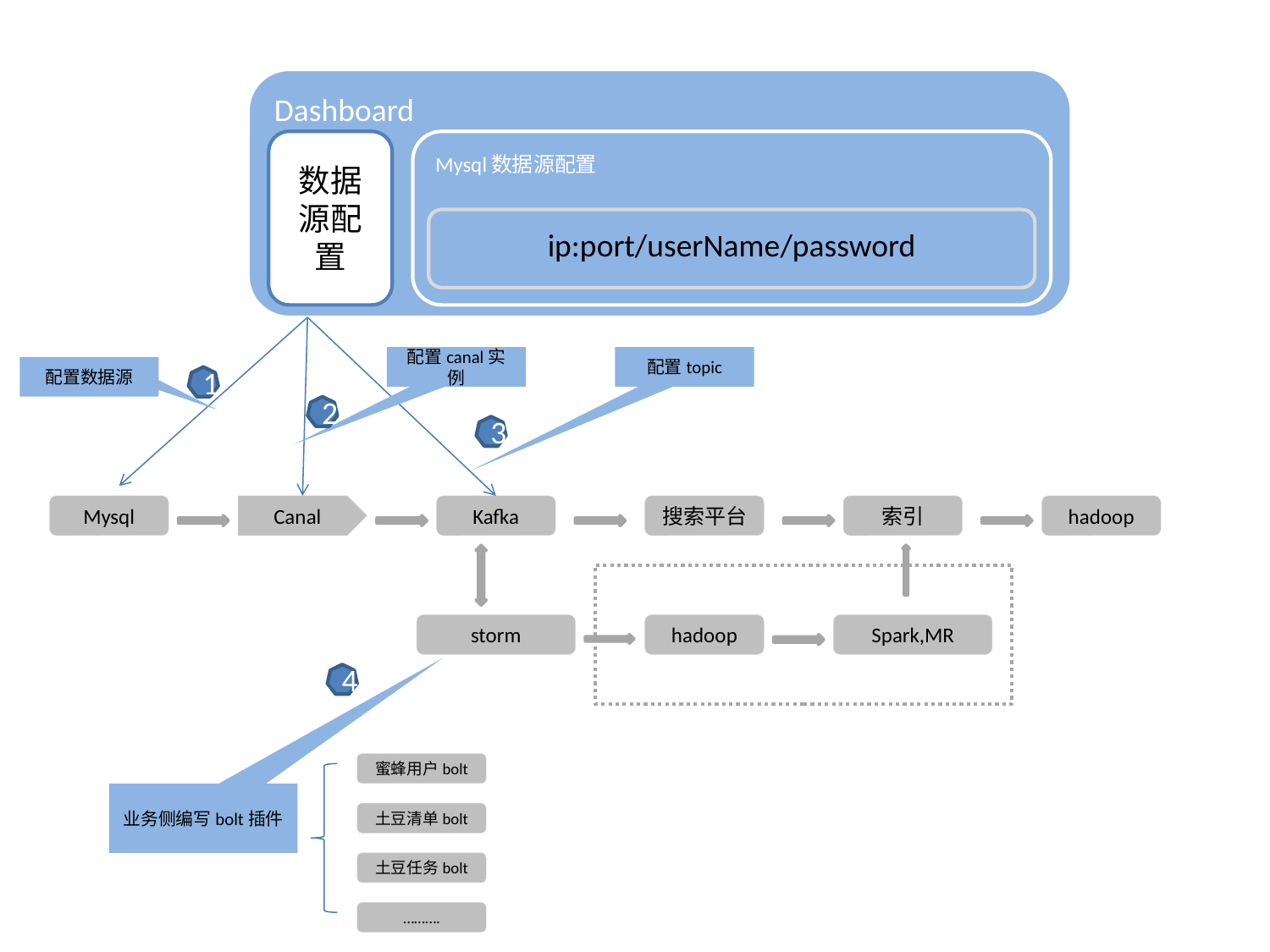

Dashboard
数据源配置
Mysql数据源配置
ip:port/userName/password
配置canal实例
配置topic
配置数据源
1
2
3
Mysql
Canal
Kafka
搜索平台
索引
hadoop

storm
hadoop
Spark,MR

4
蜜蜂用户bolt

业务侧编写bolt插件
土豆清单bolt
土豆任务bolt
……….